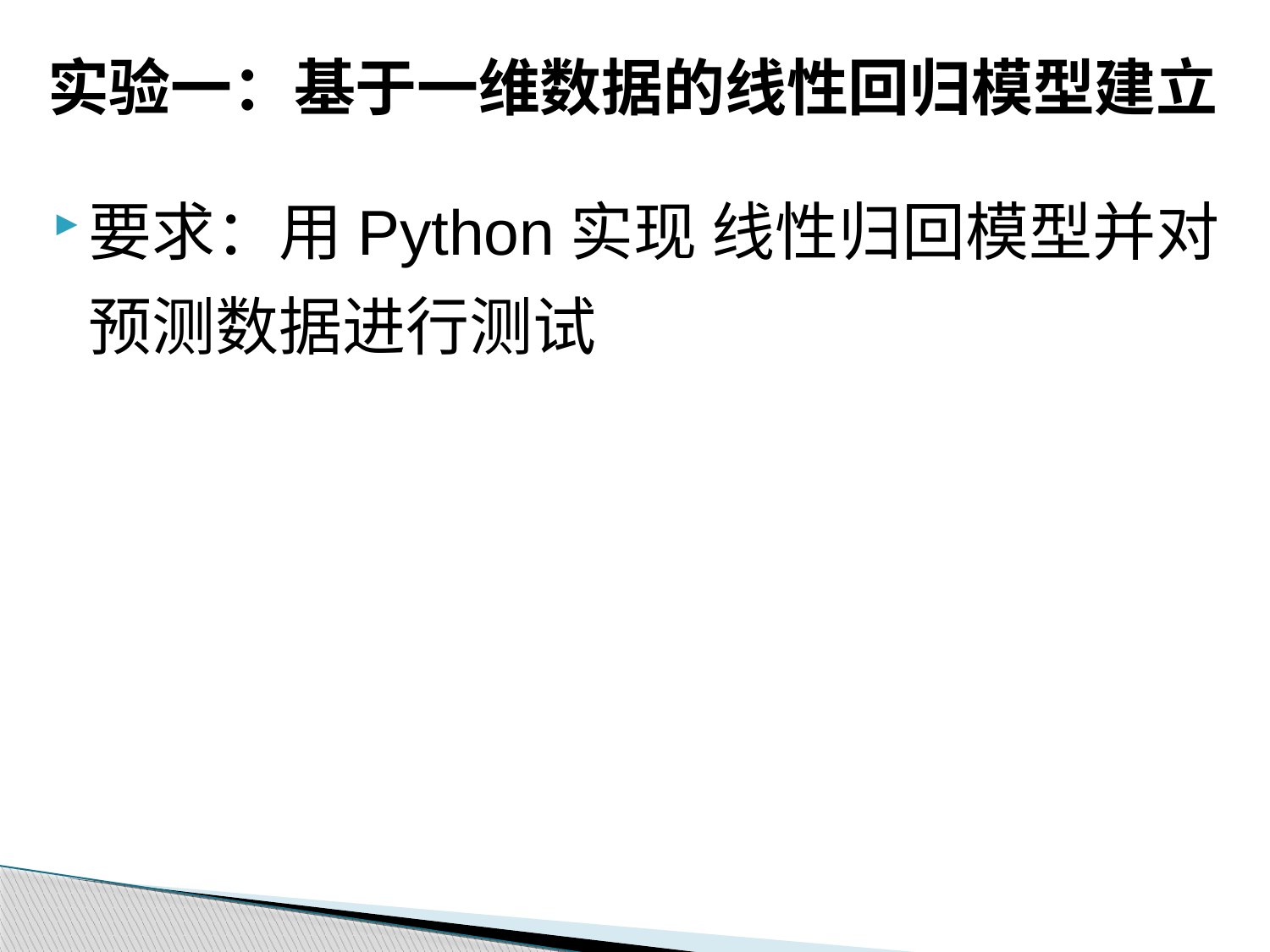

# 实验一：基于一维数据的线性回归模型建立
要求：用Python实现 线性归回模型并对预测数据进行测试